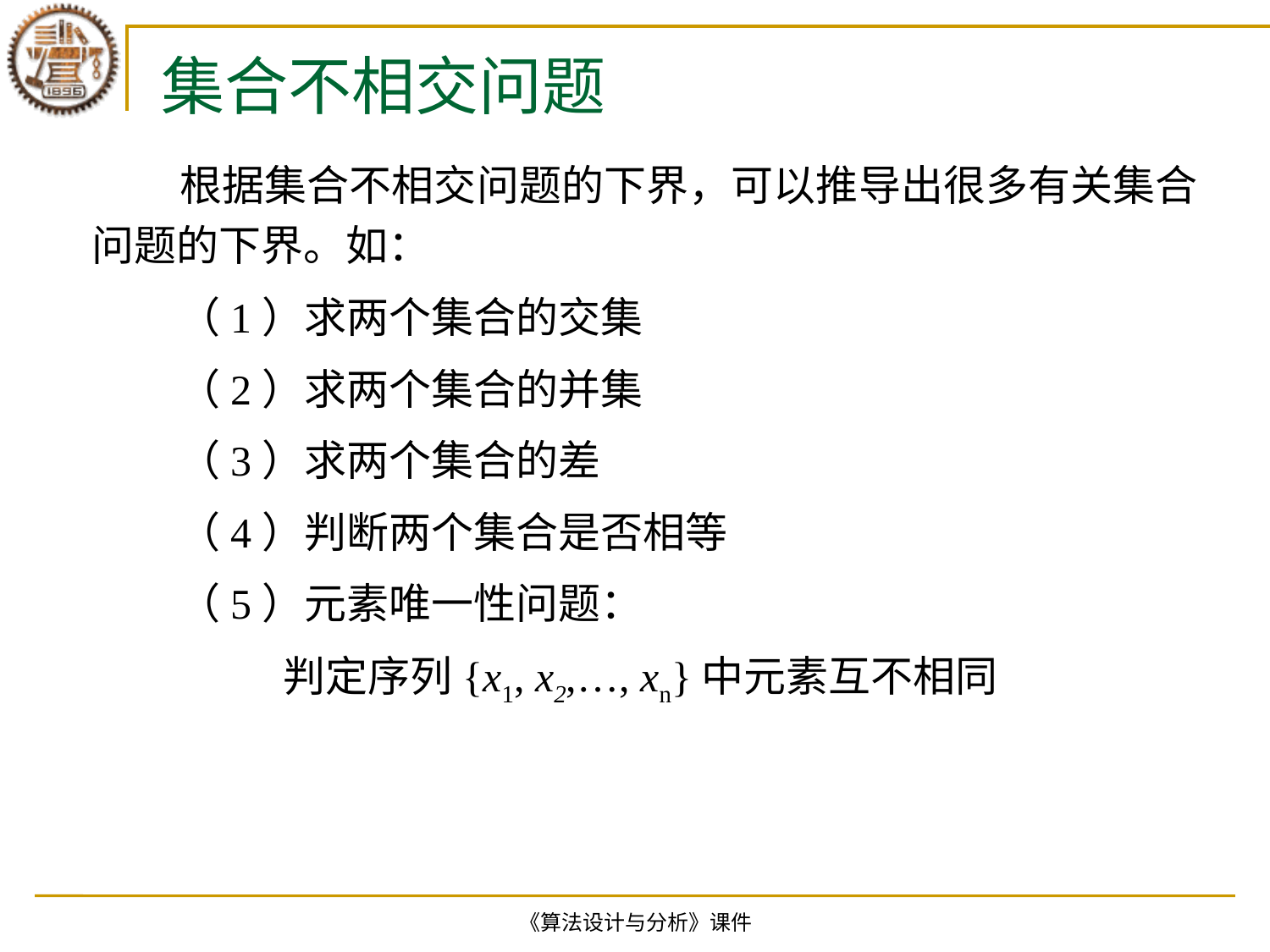

# 集合不相交问题

        根据集合不相交问题的下界，可以推导出很多有关集合问题的下界。如：
        （1）求两个集合的交集
        （2）求两个集合的并集
        （3）求两个集合的差
        （4）判断两个集合是否相等
        （5）元素唯一性问题：
                   判定序列{x1, x2,…, xn}中元素互不相同

《算法设计与分析》课件
27